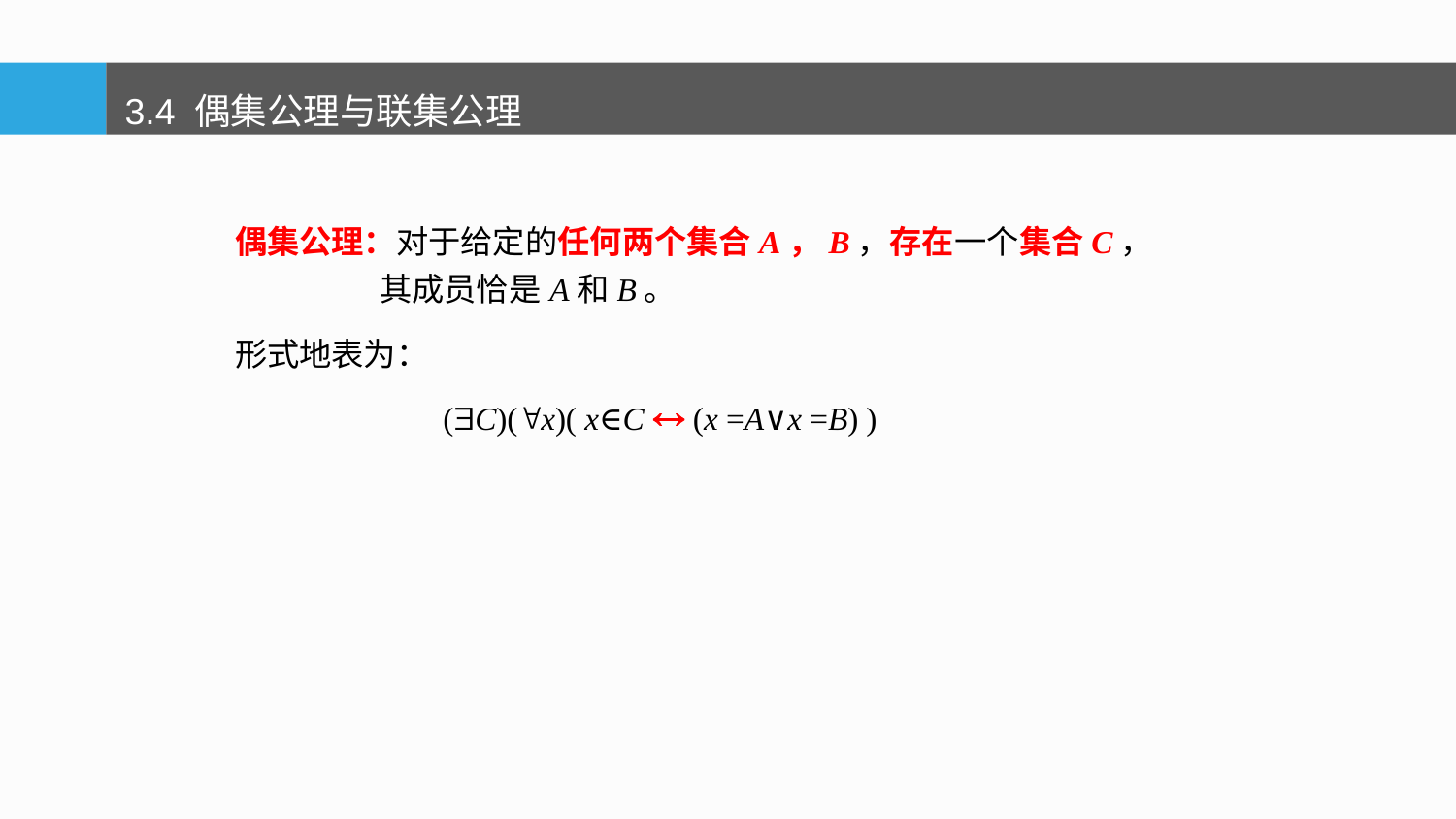

3.4 偶集公理与联集公理

偶集公理：对于给定的任何两个集合A，B，存在一个集合C，
                    其成员恰是A和B。
形式地表为：
                          (∃C)(∀x)( x∈C ↔ (x =A∨x =B) )